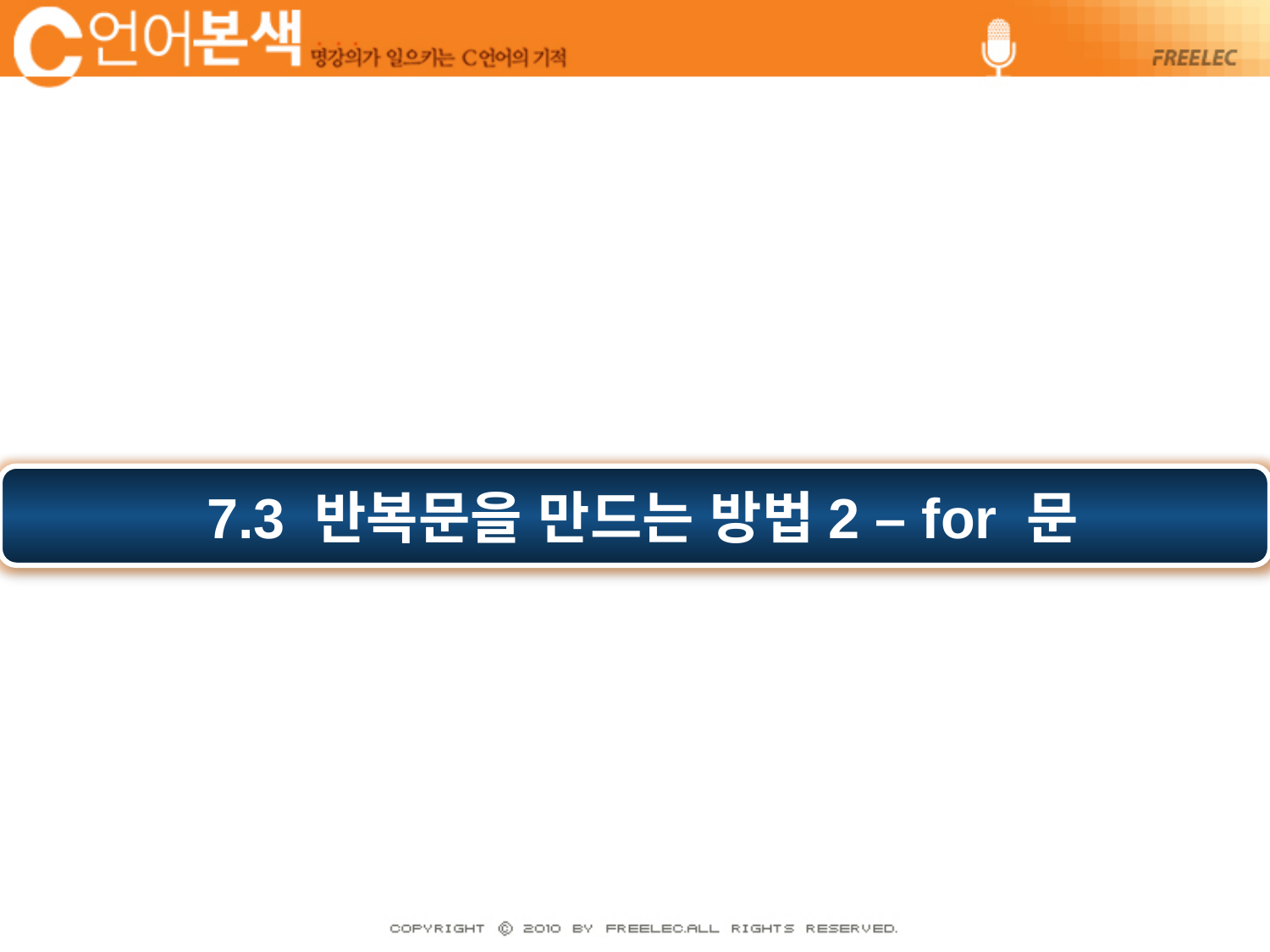

7.3 반복문을 만드는 방법2 – for 문